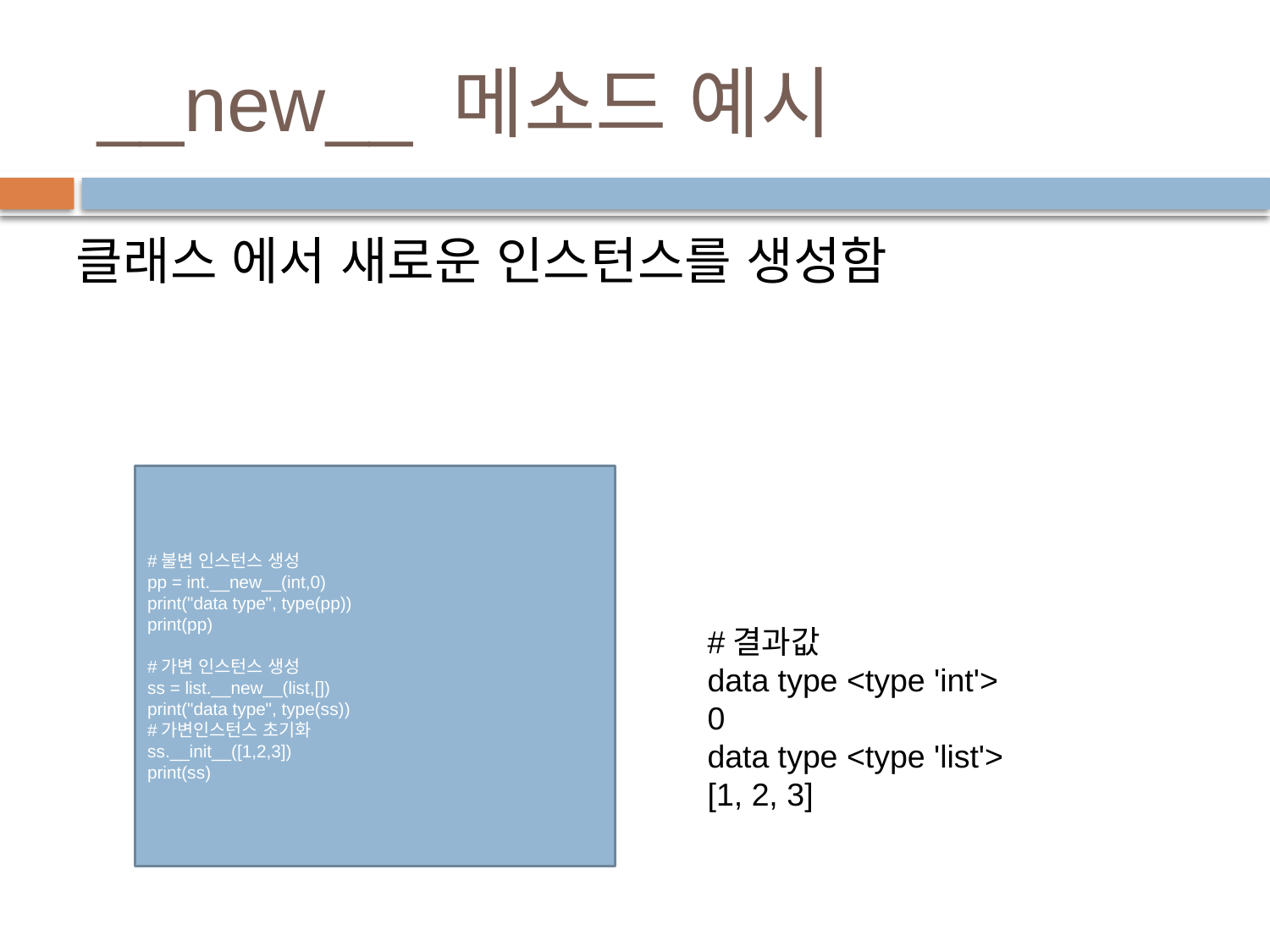

# __new__ 메소드 예시
클래스 에서 새로운 인스턴스를 생성함
#불변 인스턴스 생성
pp = int.__new__(int,0)
print("data type", type(pp))
print(pp)

#가변 인스턴스 생성
ss = list.__new__(list,[])
print("data type", type(ss))
#가변인스턴스 초기화
ss.__init__([1,2,3])
print(ss)
#결과값
data type <type 'int'>
0
data type <type 'list'>
[1, 2, 3]